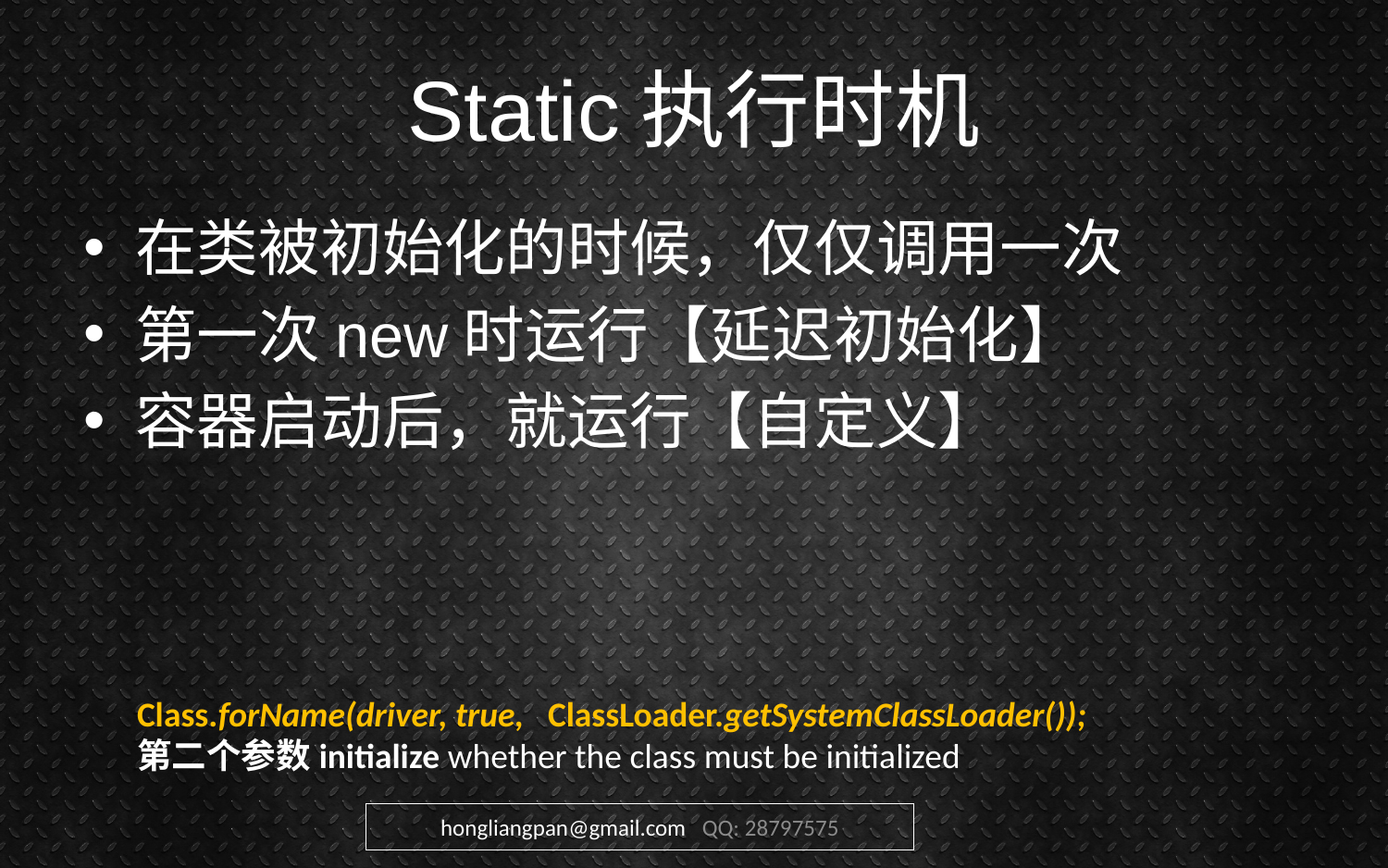

# Static执行时机
在类被初始化的时候，仅仅调用一次
第一次new时运行【延迟初始化】
容器启动后，就运行【自定义】
Class.forName(driver, true,   ClassLoader.getSystemClassLoader());
第二个参数initialize whether the class must be initialized